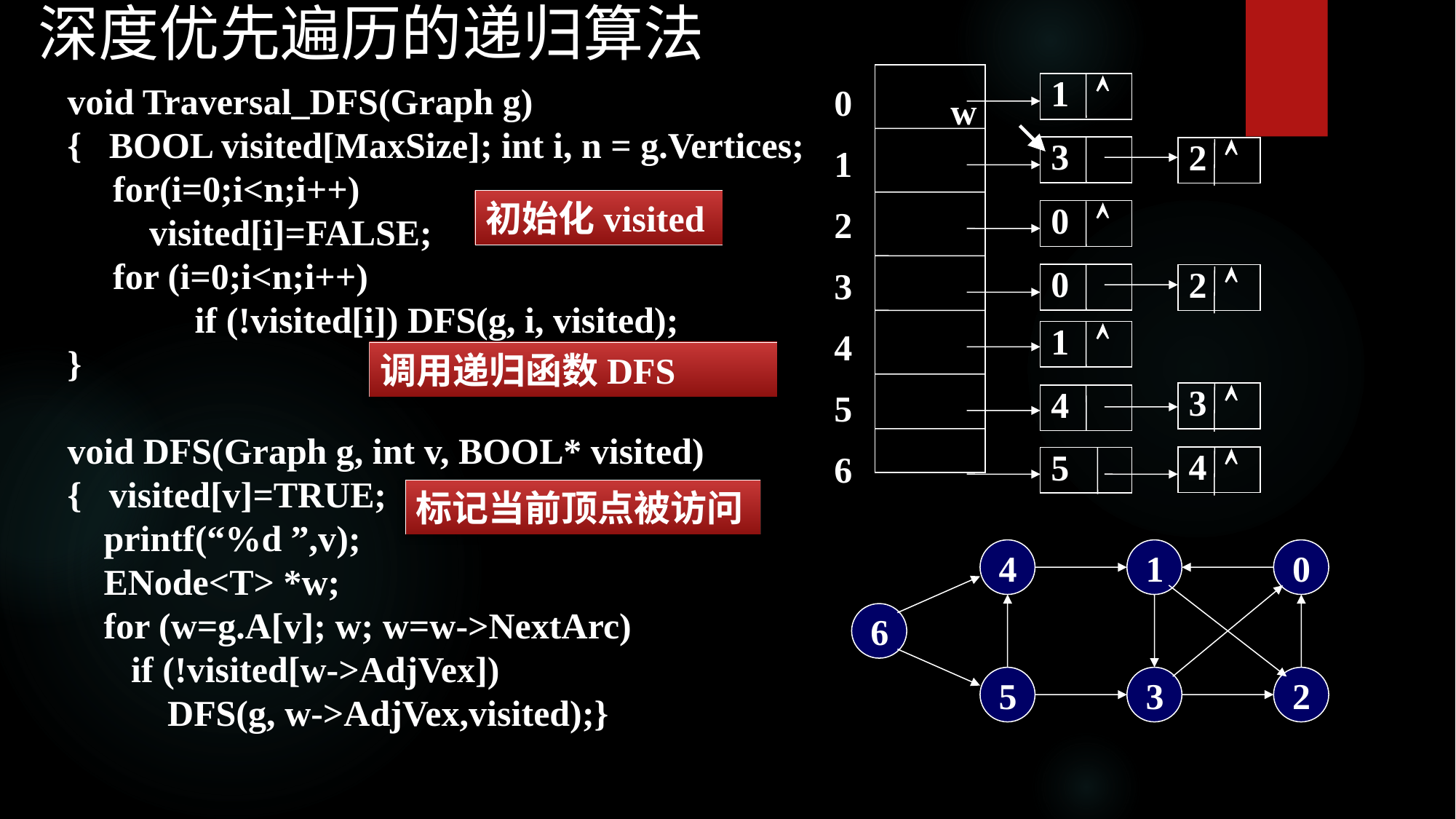

深度优先遍历的递归算法
01
2
3
4
5
6

1   ∧

3

2  ∧

0   ∧

0

2  ∧

1   ∧

3  ∧

4

4  ∧

5

void Traversal_DFS(Graph g)
{   BOOL visited[MaxSize]; int i, n = g.Vertices;
     for(i=0;i<n;i++)
         visited[i]=FALSE;
     for (i=0;i<n;i++)
	  if (!visited[i]) DFS(g, i, visited);
}

void DFS(Graph g, int v, BOOL* visited)
{   visited[v]=TRUE;
    printf(“%d ”,v);
    ENode<T> *w;
    for (w=g.A[v]; w; w=w->NextArc)
       if (!visited[w->AdjVex])
           DFS(g, w->AdjVex,visited);}
w

初始化visited
调用递归函数DFS

标记当前顶点被访问
4
1
0

5
3
2

6